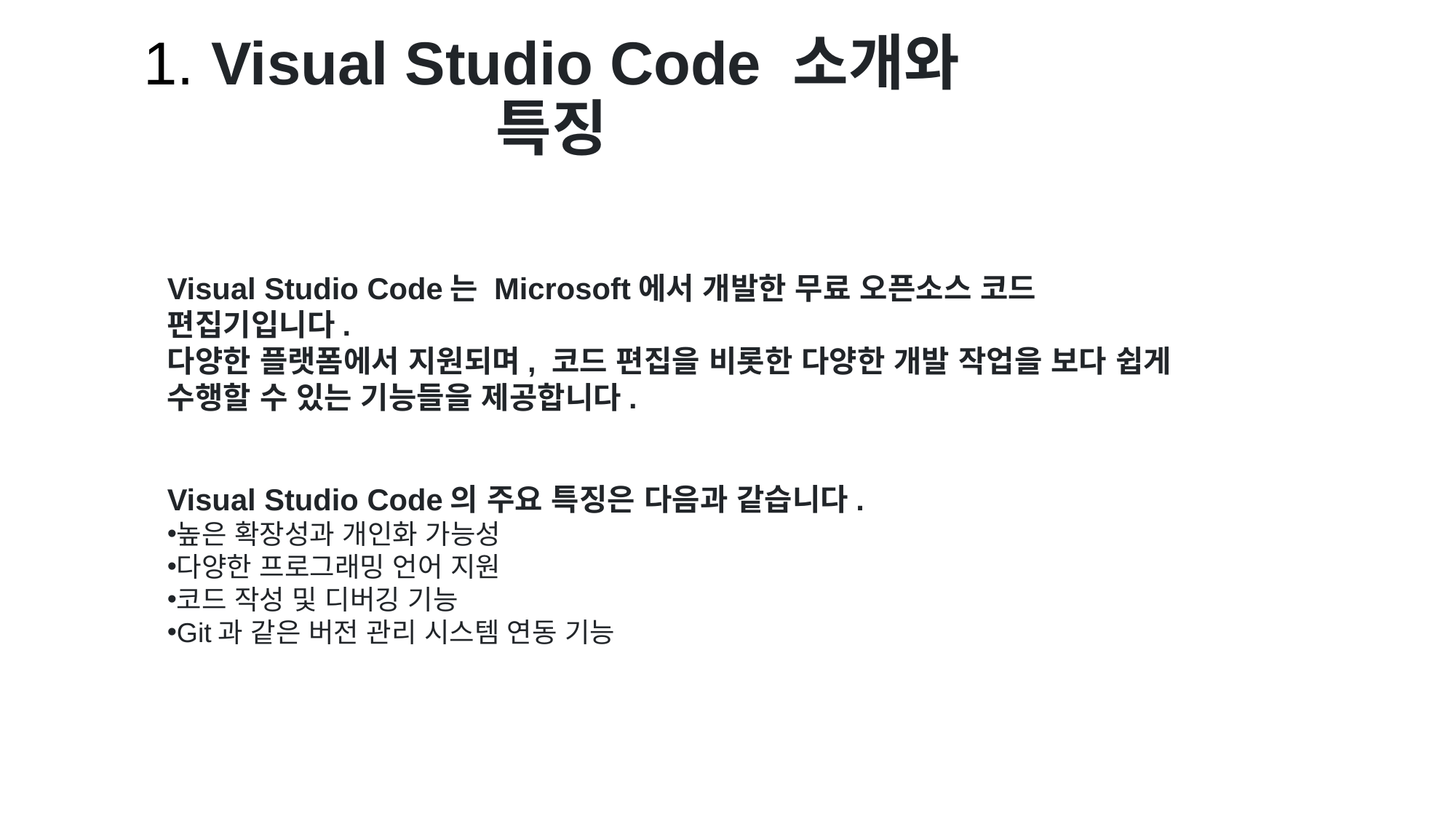

# 1. Visual Studio Code 소개와 특징
Visual Studio Code는 Microsoft에서 개발한 무료 오픈소스 코드 편집기입니다.
다양한 플랫폼에서 지원되며, 코드 편집을 비롯한 다양한 개발 작업을 보다 쉽게 수행할 수 있는 기능들을 제공합니다.

Visual Studio Code의 주요 특징은 다음과 같습니다.
높은 확장성과 개인화 가능성
다양한 프로그래밍 언어 지원
코드 작성 및 디버깅 기능
Git과 같은 버전 관리 시스템 연동 기능